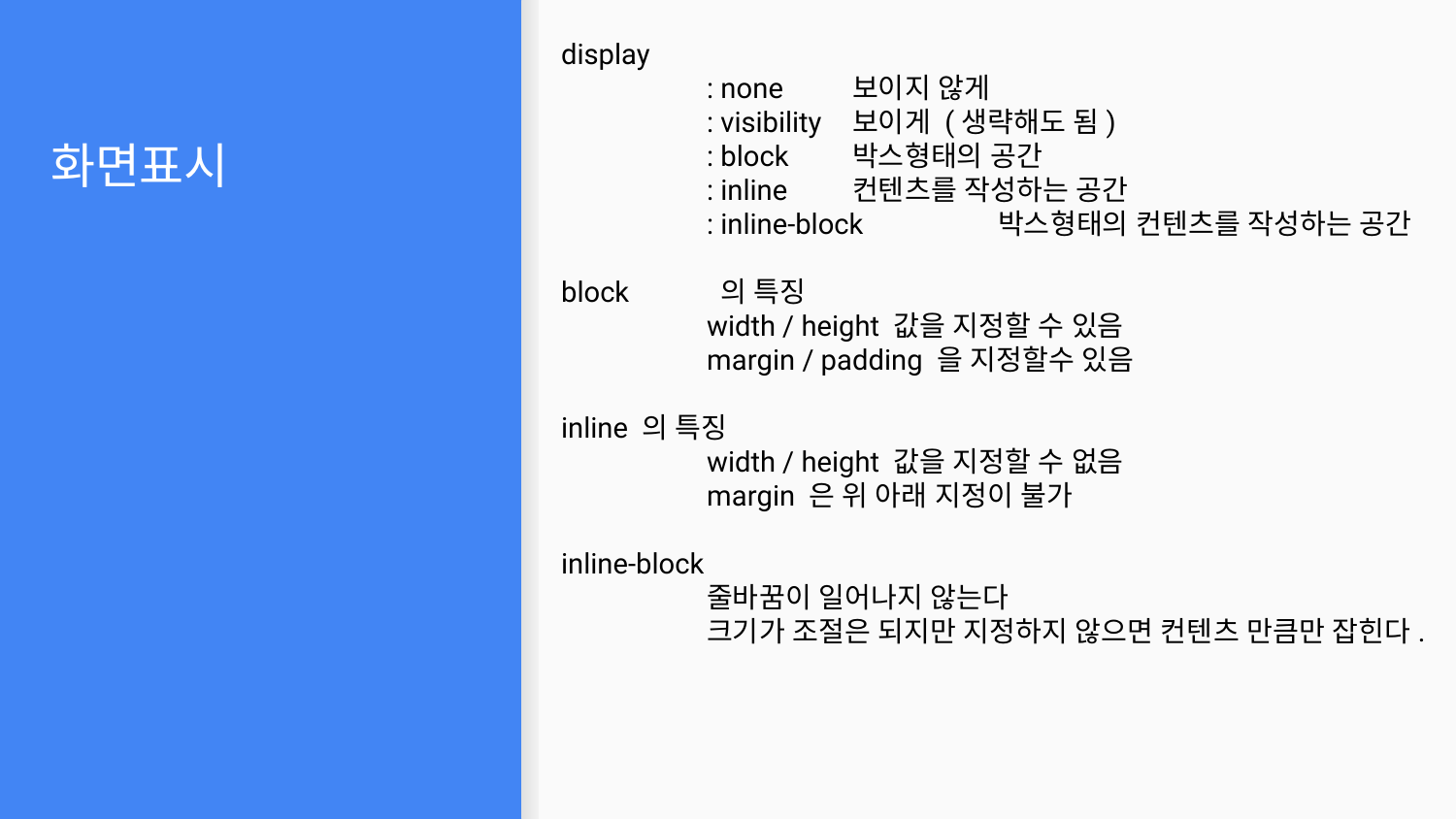

display
	: none 	보이지 않게
	: visibility	보이게 (생략해도 됨)
	: block	박스형태의 공간
	: inline	컨텐츠를 작성하는 공간
	: inline-block	박스형태의 컨텐츠를 작성하는 공간

block	 의 특징
	width / height 값을 지정할 수 있음
	margin / padding 을 지정할수 있음

inline 의 특징
	width / height 값을 지정할 수 없음
	margin 은 위 아래 지정이 불가

inline-block
	줄바꿈이 일어나지 않는다
	크기가 조절은 되지만 지정하지 않으면 컨텐츠 만큼만 잡힌다.
# 화면표시